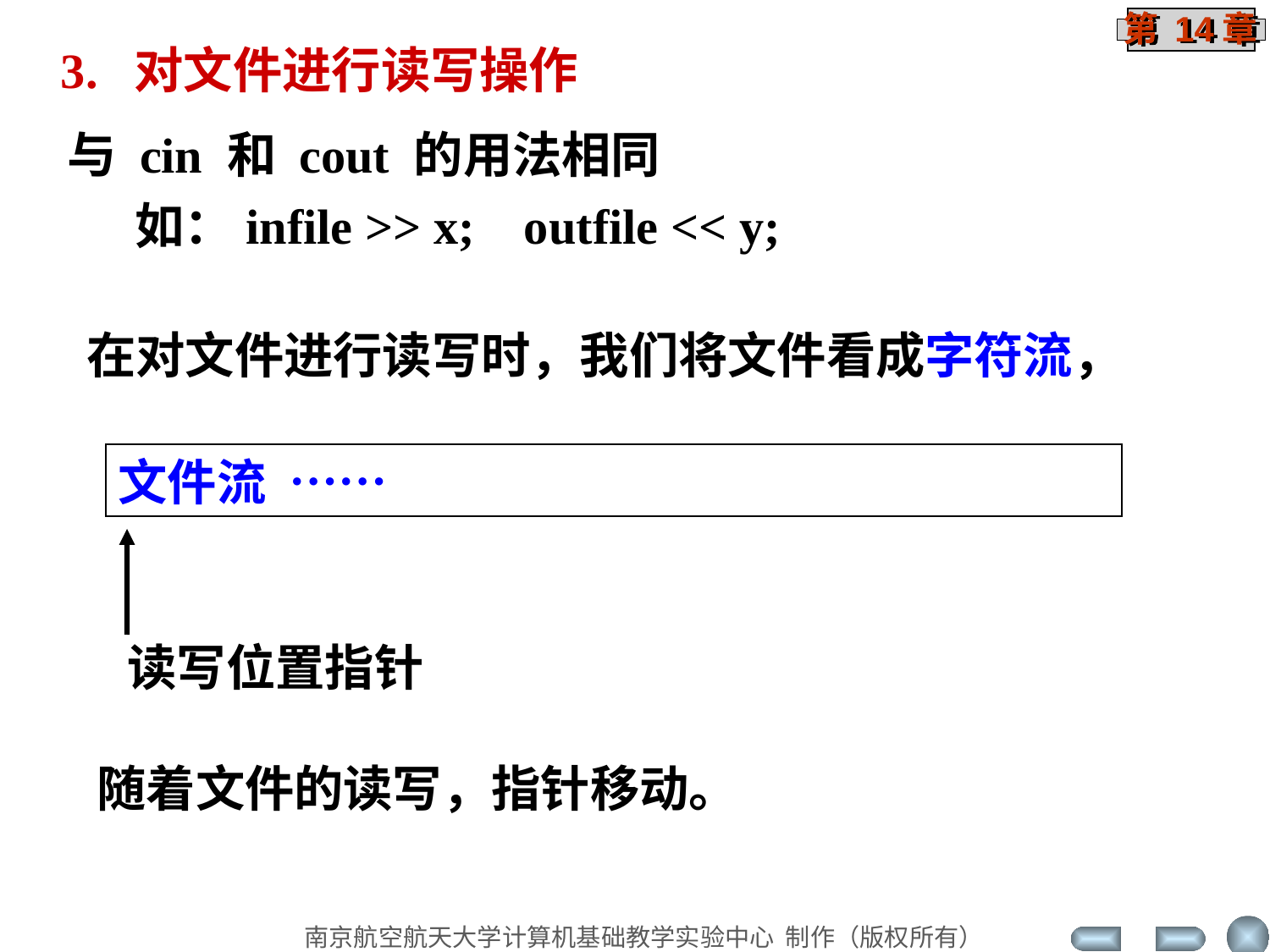

3.  对文件进行读写操作
与 cin 和 cout 的用法相同
     如：infile >> x;    outfile << y;
在对文件进行读写时，我们将文件看成字符流，
文件流  ……

读写位置指针
随着文件的读写，指针移动。